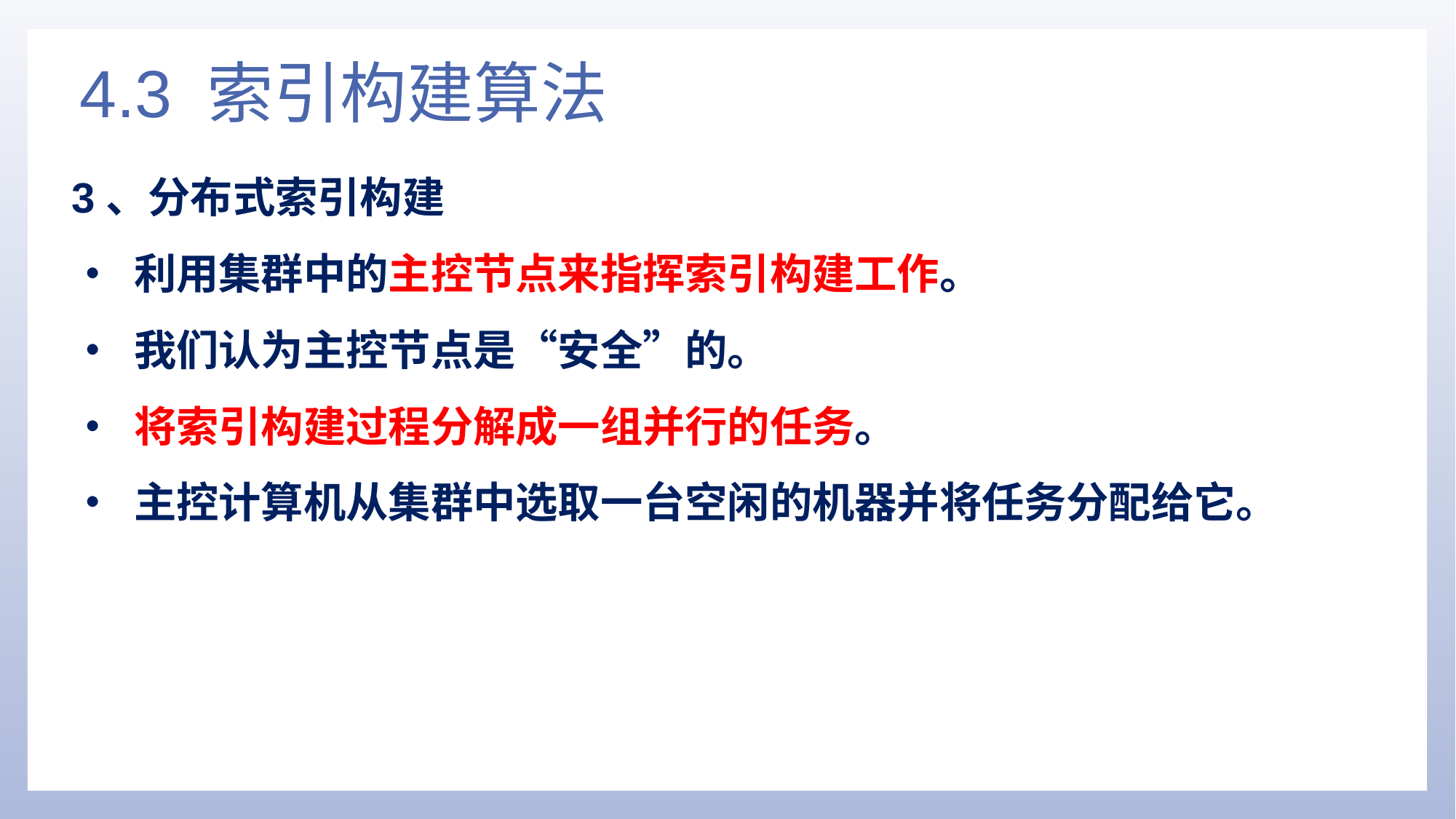

# 4.3 索引构建算法
3、分布式索引构建
• 利用集群中的主控节点来指挥索引构建工作。
• 我们认为主控节点是“安全”的。
• 将索引构建过程分解成一组并行的任务。
• 主控计算机从集群中选取一台空闲的机器并将任务分配给它。